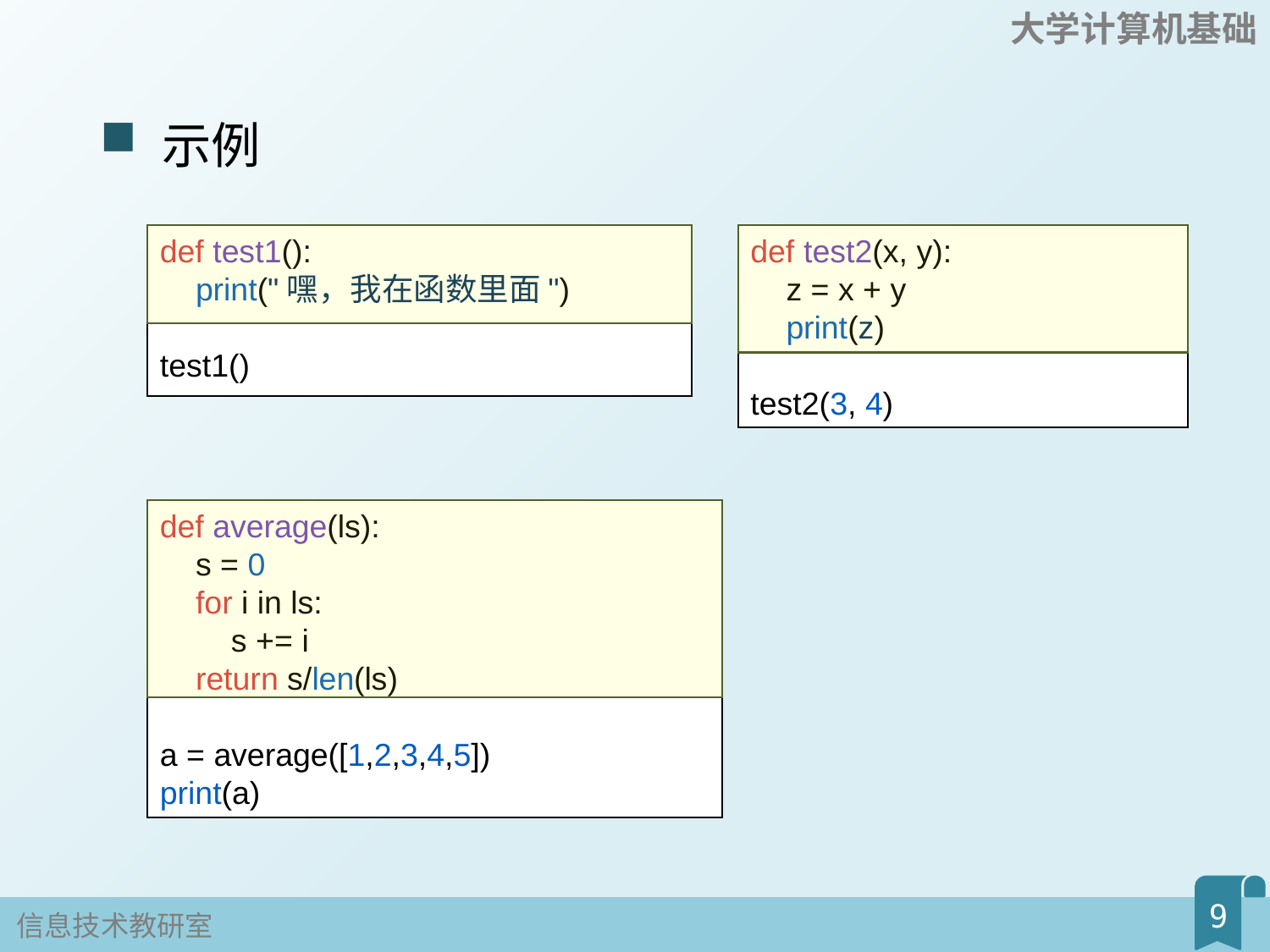

示例

def test1():
    print("嘿，我在函数里面")
test1()

def test2(x, y):
    z = x + y
    print(z)
test2(3, 4)
def average(ls):
    s = 0
    for i in ls:
        s += i
    return s/len(ls)
a = average([1,2,3,4,5])
print(a)

9